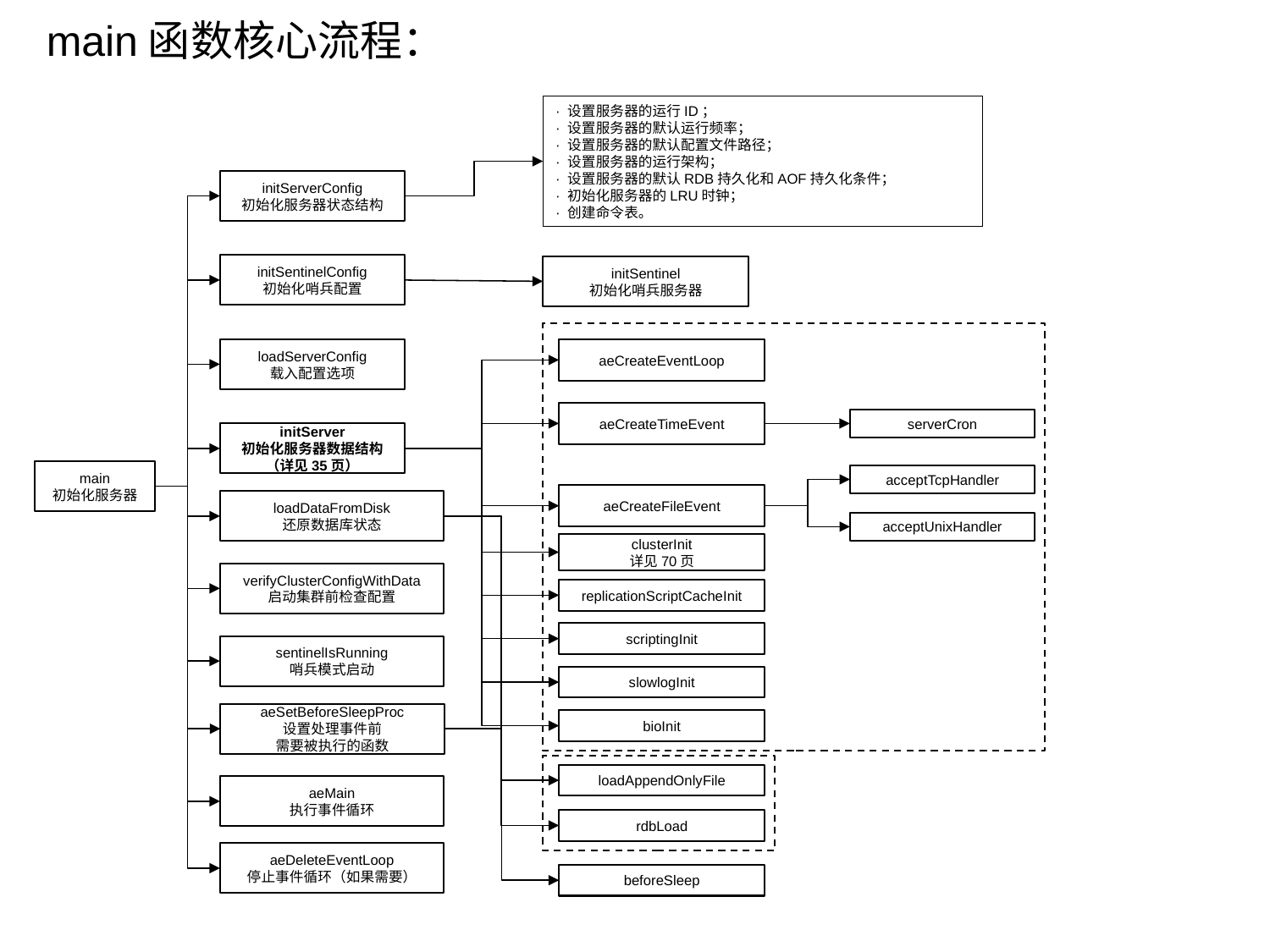

main函数核心流程：
· 设置服务器的运行ID；
· 设置服务器的默认运行频率；
· 设置服务器的默认配置文件路径；
· 设置服务器的运行架构；
· 设置服务器的默认RDB持久化和AOF持久化条件；
· 初始化服务器的LRU时钟；
· 创建命令表。
initServerConfig
初始化服务器状态结构
initSentinelConfig
初始化哨兵配置
initSentinel
初始化哨兵服务器

aeCreateEventLoop
aeCreateTimeEvent
serverCron
acceptTcpHandler
aeCreateFileEvent
acceptUnixHandler
clusterInit
详见70页
replicationScriptCacheInit
scriptingInit
slowlogInit
bioInit

loadAppendOnlyFile
rdbLoad
loadServerConfig
载入配置选项
initServer
初始化服务器数据结构
（详见35页）
main
初始化服务器
loadDataFromDisk
还原数据库状态
verifyClusterConfigWithData
启动集群前检查配置
sentinelIsRunning
哨兵模式启动
aeSetBeforeSleepProc
设置处理事件前
需要被执行的函数
aeMain
执行事件循环
aeDeleteEventLoop
停止事件循环（如果需要）
beforeSleep